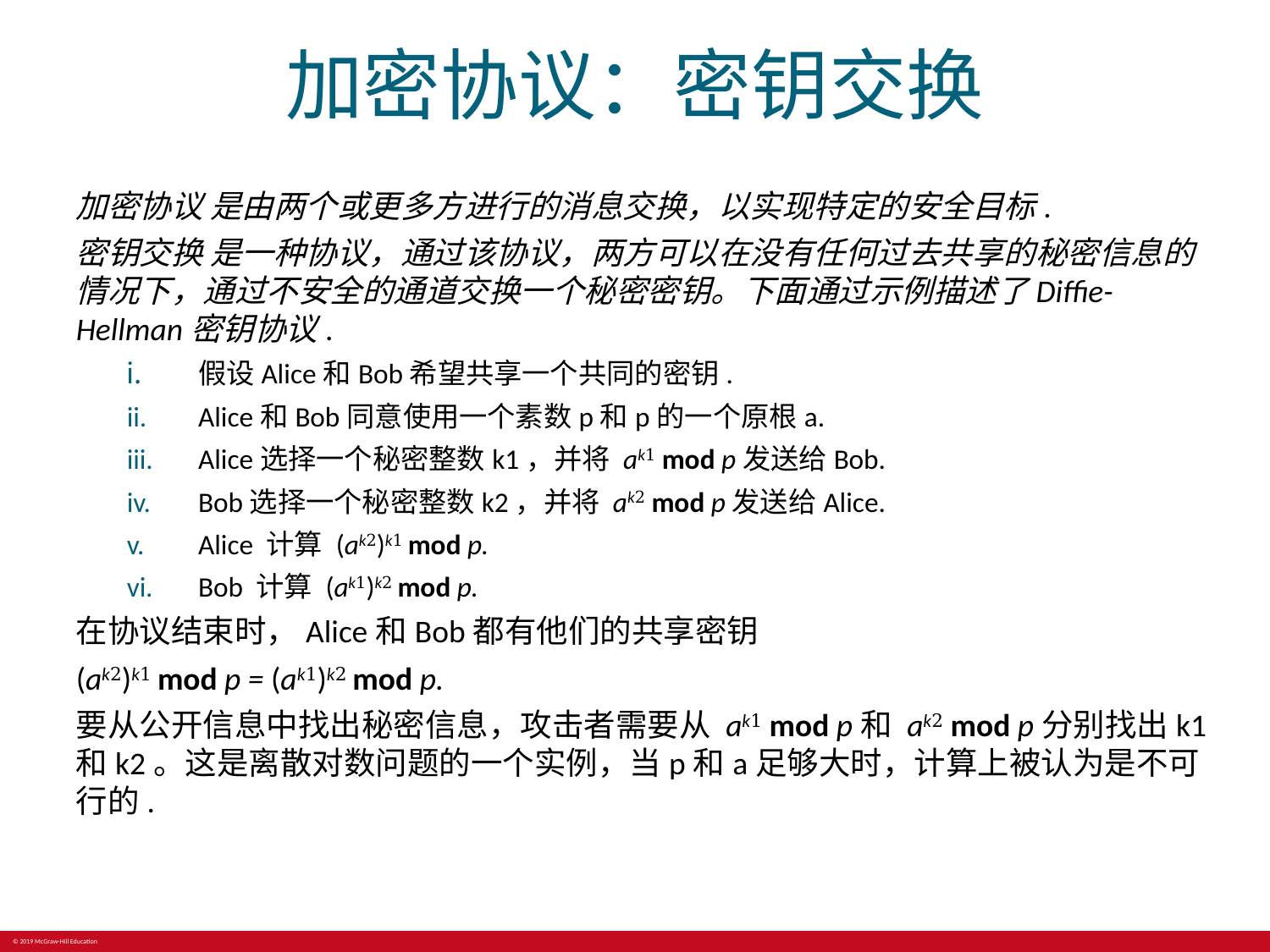

# 加密协议：密钥交换
加密协议 是由两个或更多方进行的消息交换，以实现特定的安全目标.
密钥交换 是一种协议，通过该协议，两方可以在没有任何过去共享的秘密信息的情况下，通过不安全的通道交换一个秘密密钥。下面通过示例描述了Diffie-Hellman密钥协议.
假设Alice和Bob希望共享一个共同的密钥.
Alice和Bob同意使用一个素数p和p的一个原根a.
Alice选择一个秘密整数k1，并将 ak1 mod p发送给Bob.
Bob选择一个秘密整数k2，并将 ak2 mod p发送给Alice.
Alice 计算 (ak2)k1 mod p.
Bob 计算 (ak1)k2 mod p.
在协议结束时，Alice和Bob都有他们的共享密钥
(ak2)k1 mod p = (ak1)k2 mod p.
要从公开信息中找出秘密信息，攻击者需要从 ak1 mod p和 ak2 mod p分别找出k1和k2。这是离散对数问题的一个实例，当p和a足够大时，计算上被认为是不可行的.